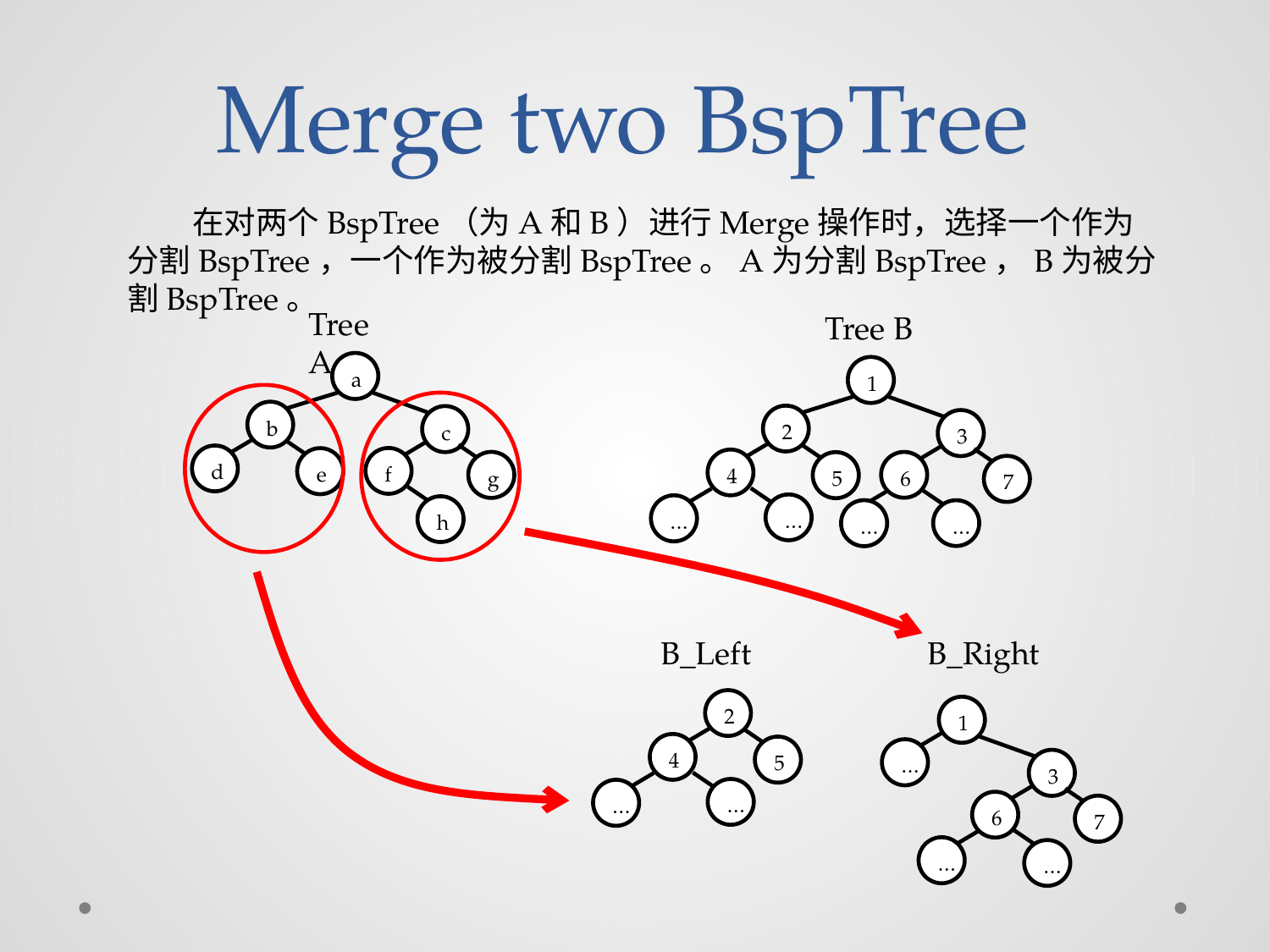

# Merge two BspTree
        在对两个BspTree（为A和B）进行Merge操作时，选择一个作为分割BspTree，一个作为被分割BspTree。A为分割BspTree，B为被分割BspTree。
Tree A
Tree B
a
1
3
6
7
…

b

2
4
5
…
…
…
c
d
f
e
g
h

B_Left
2
4
5
…
…
B_Right
1
3
6
7
…
…
…